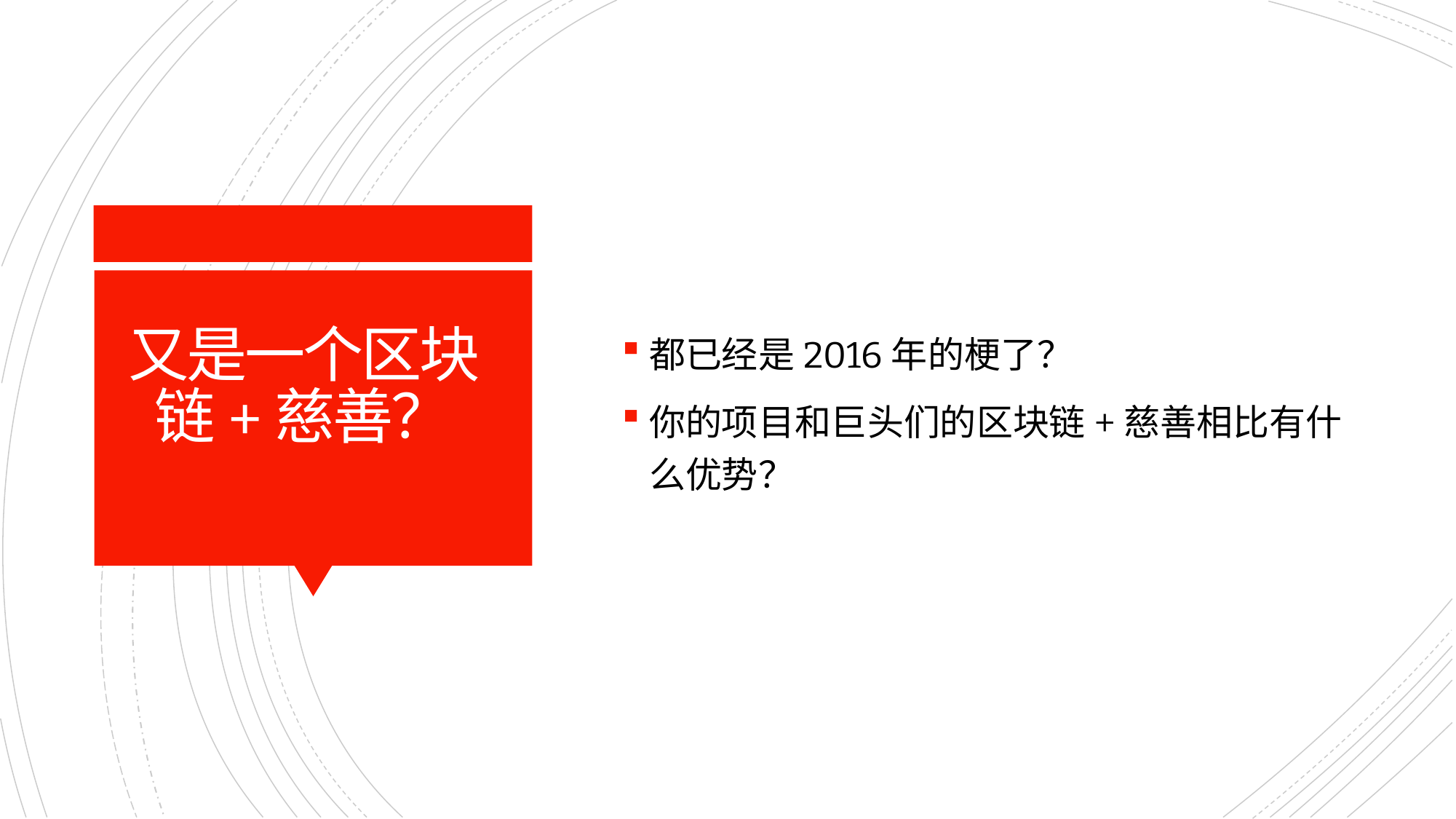

都已经是2016年的梗了？
你的项目和巨头们的区块链+慈善相比有什么优势？
# 又是一个区块链+慈善？